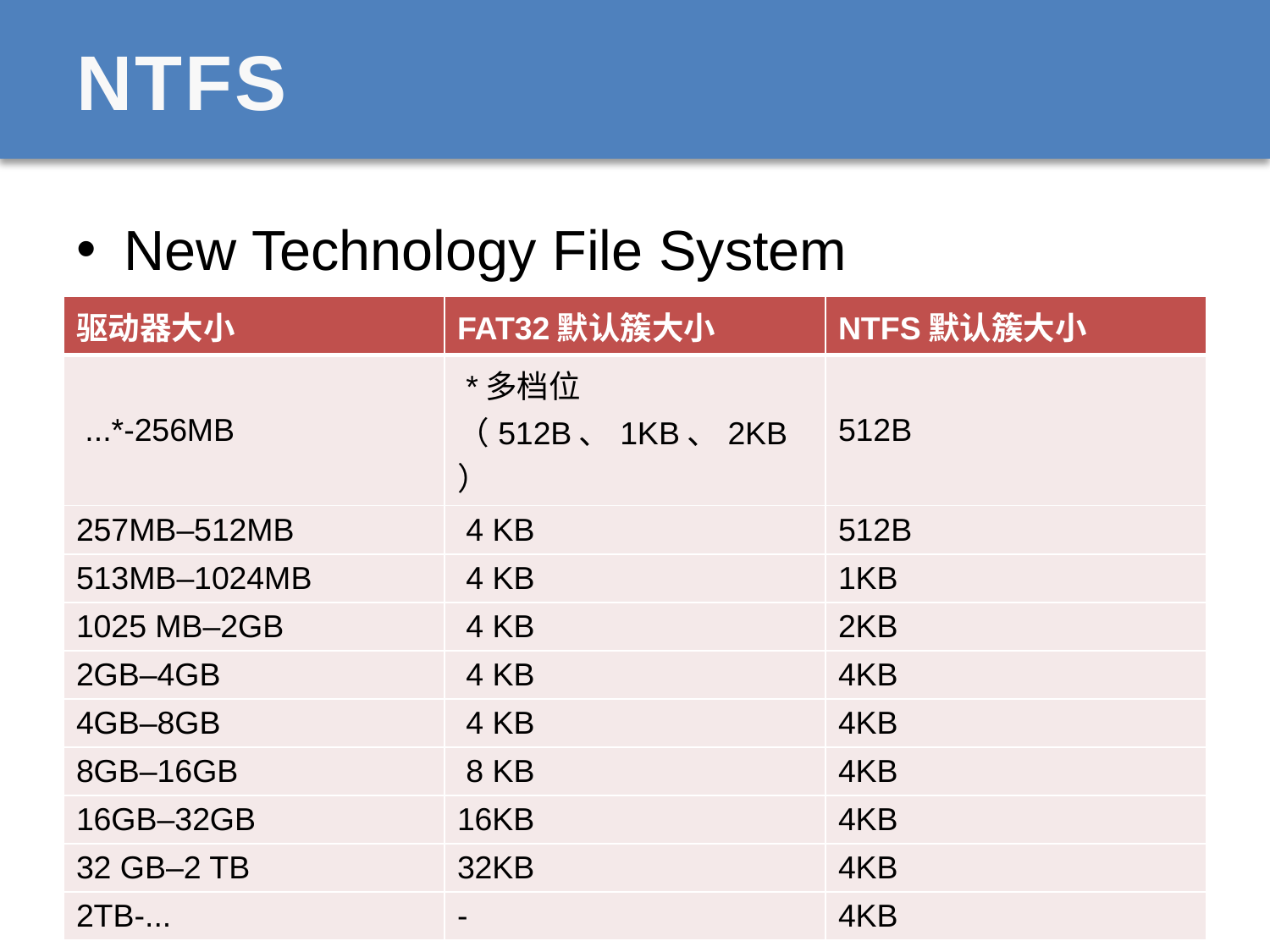

# NTFS
New Technology File System
Windows NT/2000/XP…
64bit地址
| 驱动器大小 | FAT32默认簇大小 | NTFS默认簇大小 |
| --- | --- | --- |
| ...\*-256MB | \*多档位（512B、1KB、2KB） | 512B |
| 257MB–512MB | 4 KB | 512B |
| 513MB–1024MB | 4 KB | 1KB |
| 1025 MB–2GB | 4 KB | 2KB |
| 2GB–4GB | 4 KB | 4KB |
| 4GB–8GB | 4 KB | 4KB |
| 8GB–16GB | 8 KB | 4KB |
| 16GB–32GB | 16KB | 4KB |
| 32 GB–2 TB | 32KB | 4KB |
| 2TB-... | - | 4KB |
2020/12/14
《计算机操作系统》——薛瑞尼
47